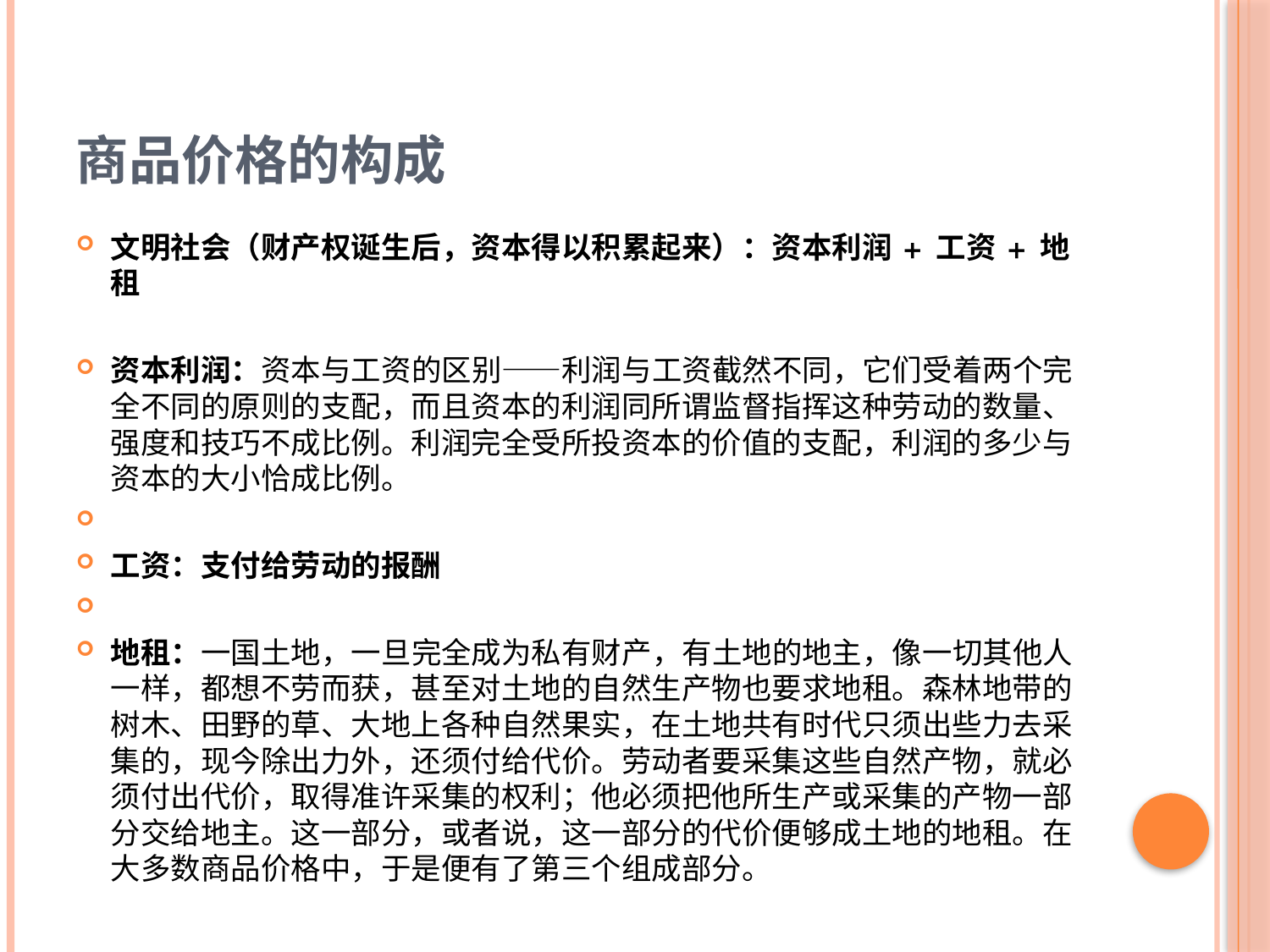

# 商品价格的构成
文明社会（财产权诞生后，资本得以积累起来）：资本利润 + 工资 + 地租

资本利润：资本与工资的区别——利润与工资截然不同，它们受着两个完全不同的原则的支配，而且资本的利润同所谓监督指挥这种劳动的数量、强度和技巧不成比例。利润完全受所投资本的价值的支配，利润的多少与资本的大小恰成比例。

工资：支付给劳动的报酬

地租：一国土地，一旦完全成为私有财产，有土地的地主，像一切其他人一样，都想不劳而获，甚至对土地的自然生产物也要求地租。森林地带的树木、田野的草、大地上各种自然果实，在土地共有时代只须出些力去采集的，现今除出力外，还须付给代价。劳动者要采集这些自然产物，就必须付出代价，取得准许采集的权利；他必须把他所生产或采集的产物一部分交给地主。这一部分，或者说，这一部分的代价便够成土地的地租。在大多数商品价格中，于是便有了第三个组成部分。